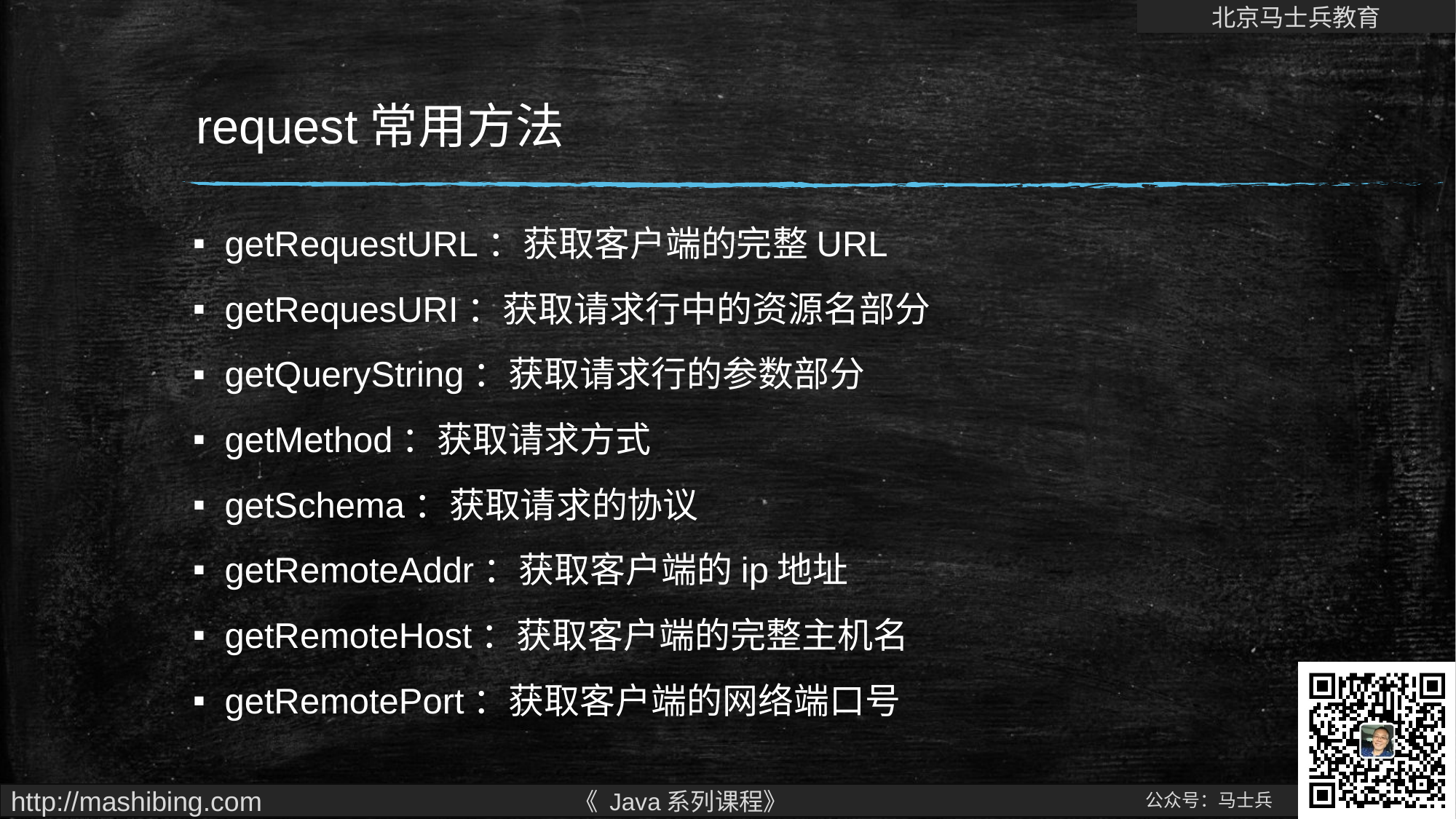

# request常用方法
getRequestURL：获取客户端的完整URL
getRequesURI：获取请求行中的资源名部分
getQueryString：获取请求行的参数部分
getMethod：获取请求方式
getSchema：获取请求的协议
getRemoteAddr：获取客户端的ip地址
getRemoteHost：获取客户端的完整主机名
getRemotePort：获取客户端的网络端口号